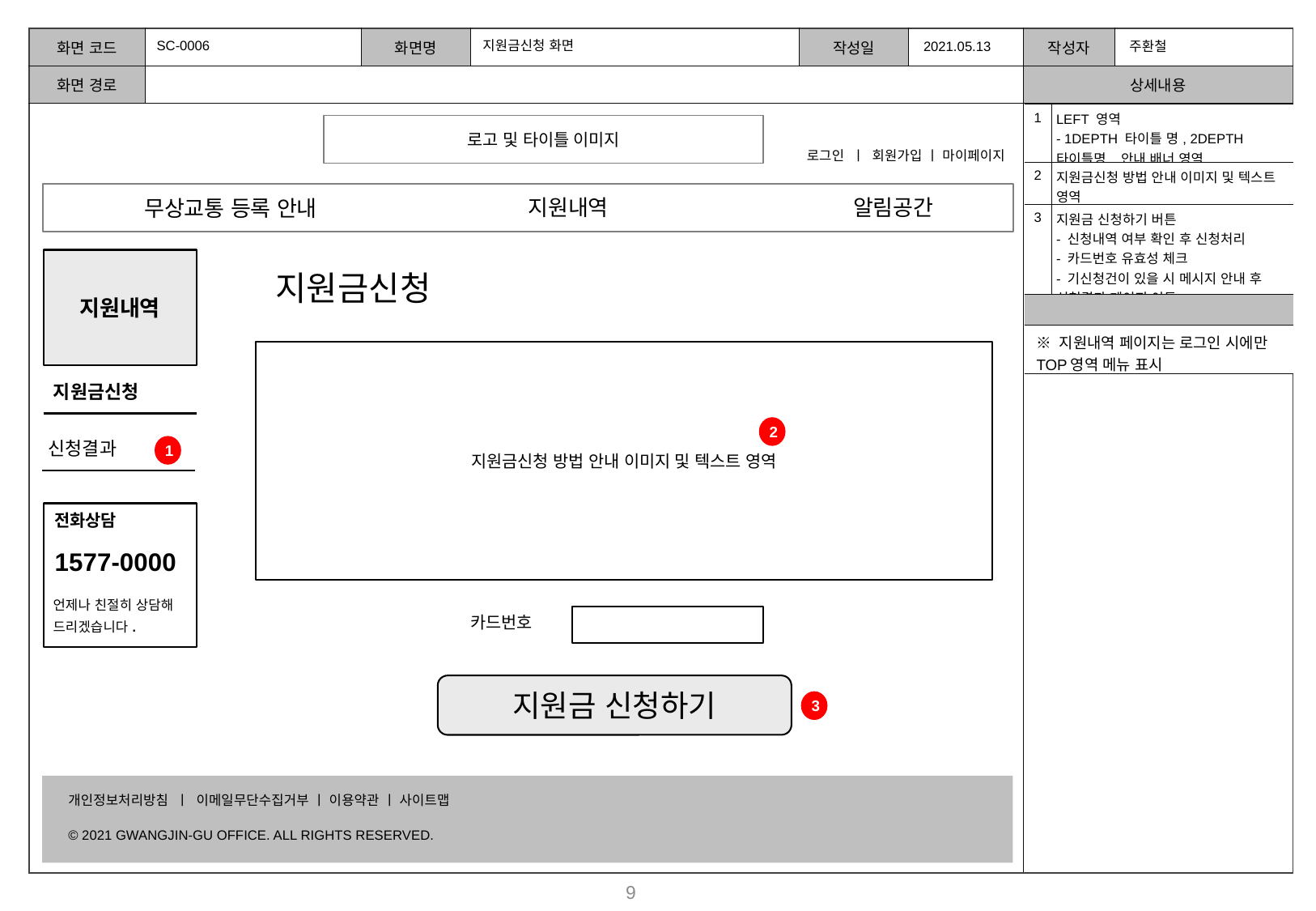

SC-0006
지원금신청 화면
2021.05.13
주환철
| 1 | LEFT 영역 - 1DEPTH 타이틀 명, 2DEPTH 타이틀명, 안내 배너 영역 |
| --- | --- |
| 2 | 지원금신청 방법 안내 이미지 및 텍스트 영역 |
| 3 | 지원금 신청하기 버튼 - 신청내역 여부 확인 후 신청처리 - 카드번호 유효성 체크 - 기신청건이 있을 시 메시지 안내 후 신청결과 페이지 이동 |
|  |  |
| ※ 지원내역 페이지는 로그인 시에만 TOP영역 메뉴 표시 |  |
로고 및 타이틀 이미지
로그인  ㅣ  회원가입 ㅣ 마이페이지

지원내역
알림공간
무상교통 등록 안내
지원내역
지원금신청
지원금신청 방법 안내 이미지 및 텍스트 영역
지원금신청
2
신청결과
1

전화상담
1577-0000
언제나 친절히 상담해
드리겠습니다.
카드번호

지원금 신청하기
3

개인정보처리방침  ㅣ  이메일무단수집거부 ㅣ 이용약관 ㅣ 사이트맵
© 2021 GWANGJIN-GU OFFICE. ALL RIGHTS RESERVED.